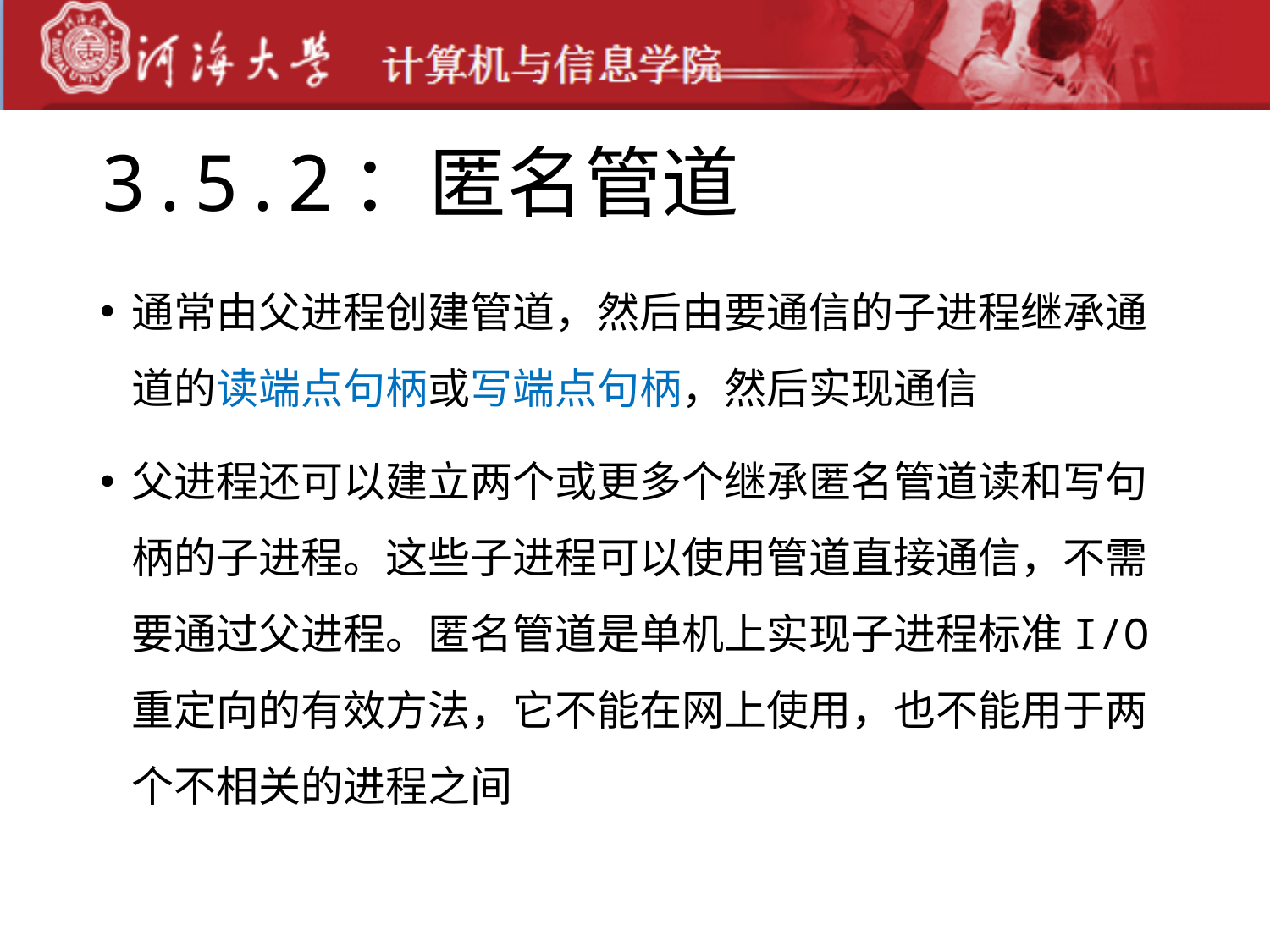

# 3.5.2：匿名管道
通常由父进程创建管道，然后由要通信的子进程继承通道的读端点句柄或写端点句柄，然后实现通信
父进程还可以建立两个或更多个继承匿名管道读和写句柄的子进程。这些子进程可以使用管道直接通信，不需要通过父进程。匿名管道是单机上实现子进程标准I/O重定向的有效方法，它不能在网上使用，也不能用于两个不相关的进程之间